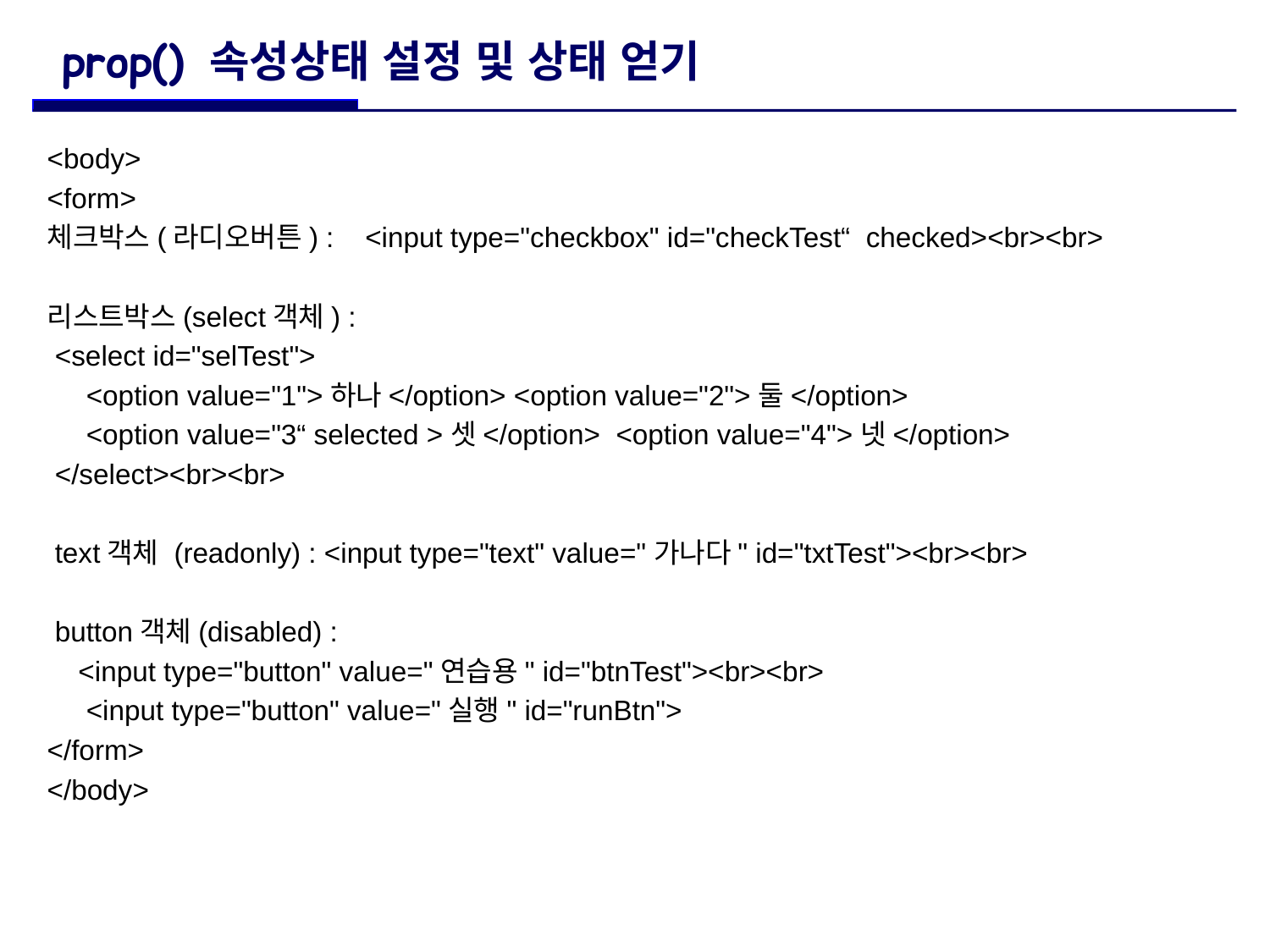

# prop() 속성상태 설정 및 상태 얻기
<body>
<form>
체크박스(라디오버튼) :    <input type="checkbox" id="checkTest“  checked><br><br>

리스트박스(select객체) :
 <select id="selTest">
     <option value="1">하나</option> <option value="2">둘</option>
     <option value="3“ selected >셋</option>  <option value="4">넷</option>
 </select><br><br>

 text객체	(readonly) : <input type="text" value="가나다" id="txtTest"><br><br>

 button객체(disabled) :
    <input type="button" value="연습용" id="btnTest"><br><br>
     <input type="button" value="실행" id="runBtn">
</form>
</body>